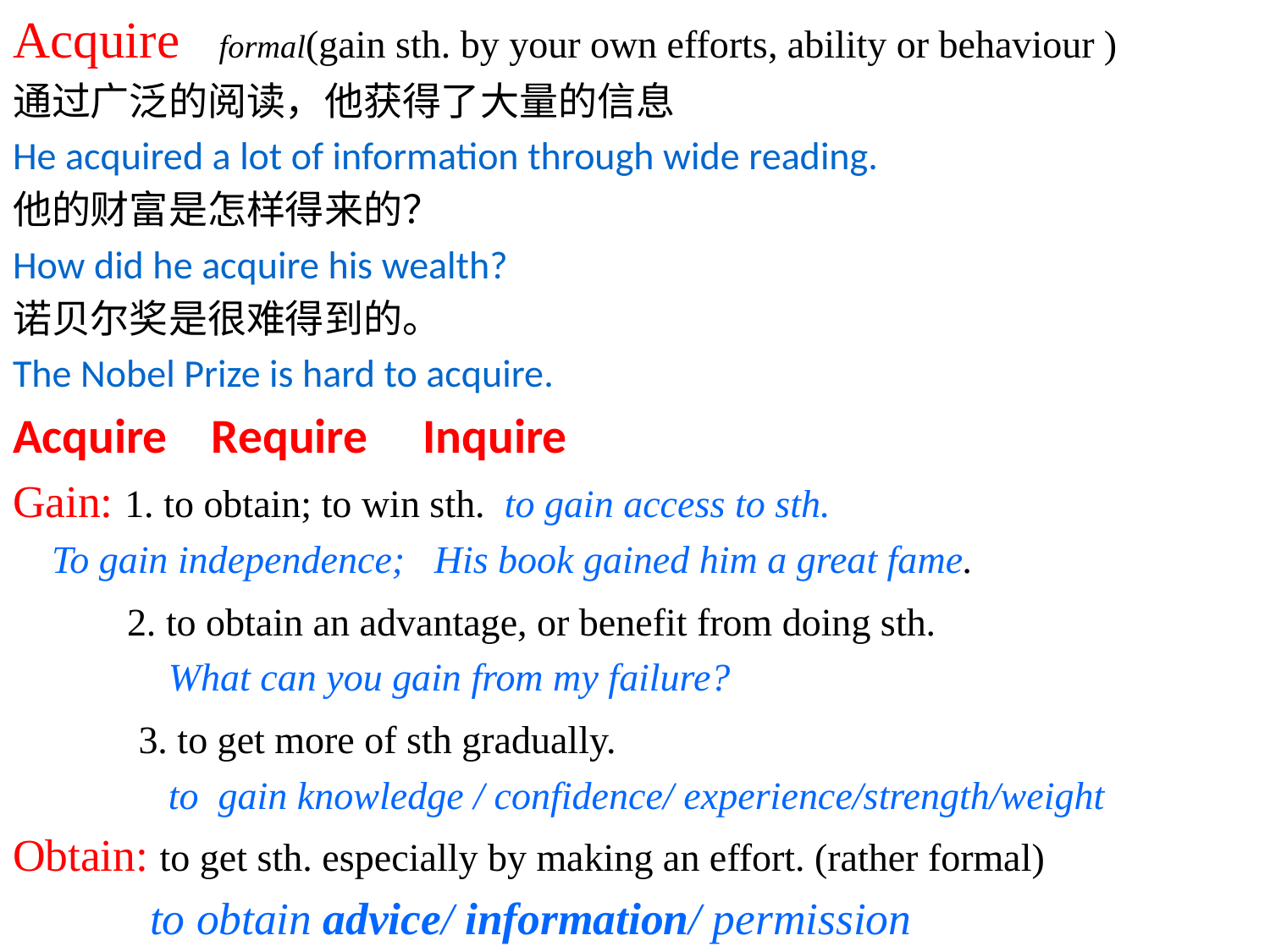

Acquire   formal(gain sth. by your own efforts, ability or behaviour )
通过广泛的阅读，他获得了大量的信息
He acquired a lot of information through wide reading.
他的财富是怎样得来的？
How did he acquire his wealth?
诺贝尔奖是很难得到的。
The Nobel Prize is hard to acquire.
Acquire    Require     Inquire
Gain: 1. to obtain; to win sth.  to gain access to sth.
    To gain independence;   His book gained him a great fame.
          2. to obtain an advantage, or benefit from doing sth.
                What can you gain from my failure?
           3. to get more of sth gradually.
                to  gain knowledge / confidence/ experience/strength/weight
Obtain: to get sth. especially by making an effort. (rather formal)
            to obtain advice/ information/ permission